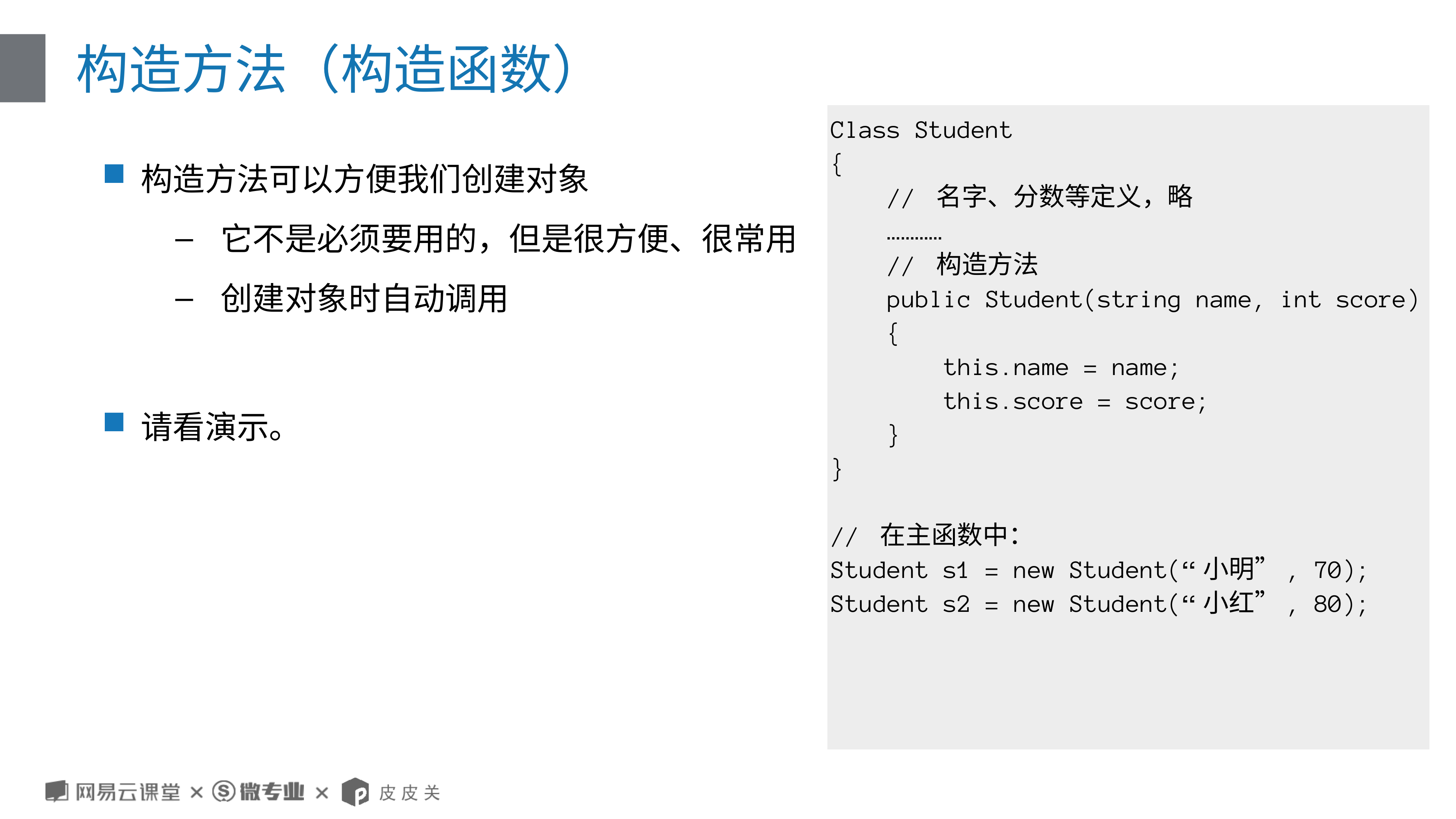

# 构造方法（构造函数）
Class Student
{
    // 名字、分数等定义，略
    …………
    // 构造方法
    public Student(string name, int score)
    {
        this.name = name;
        this.score = score;
    }
}

// 在主函数中：
Student s1 = new Student(“小明”, 70);
Student s2 = new Student(“小红”, 80);
构造方法可以方便我们创建对象
它不是必须要用的，但是很方便、很常用
创建对象时自动调用

请看演示。